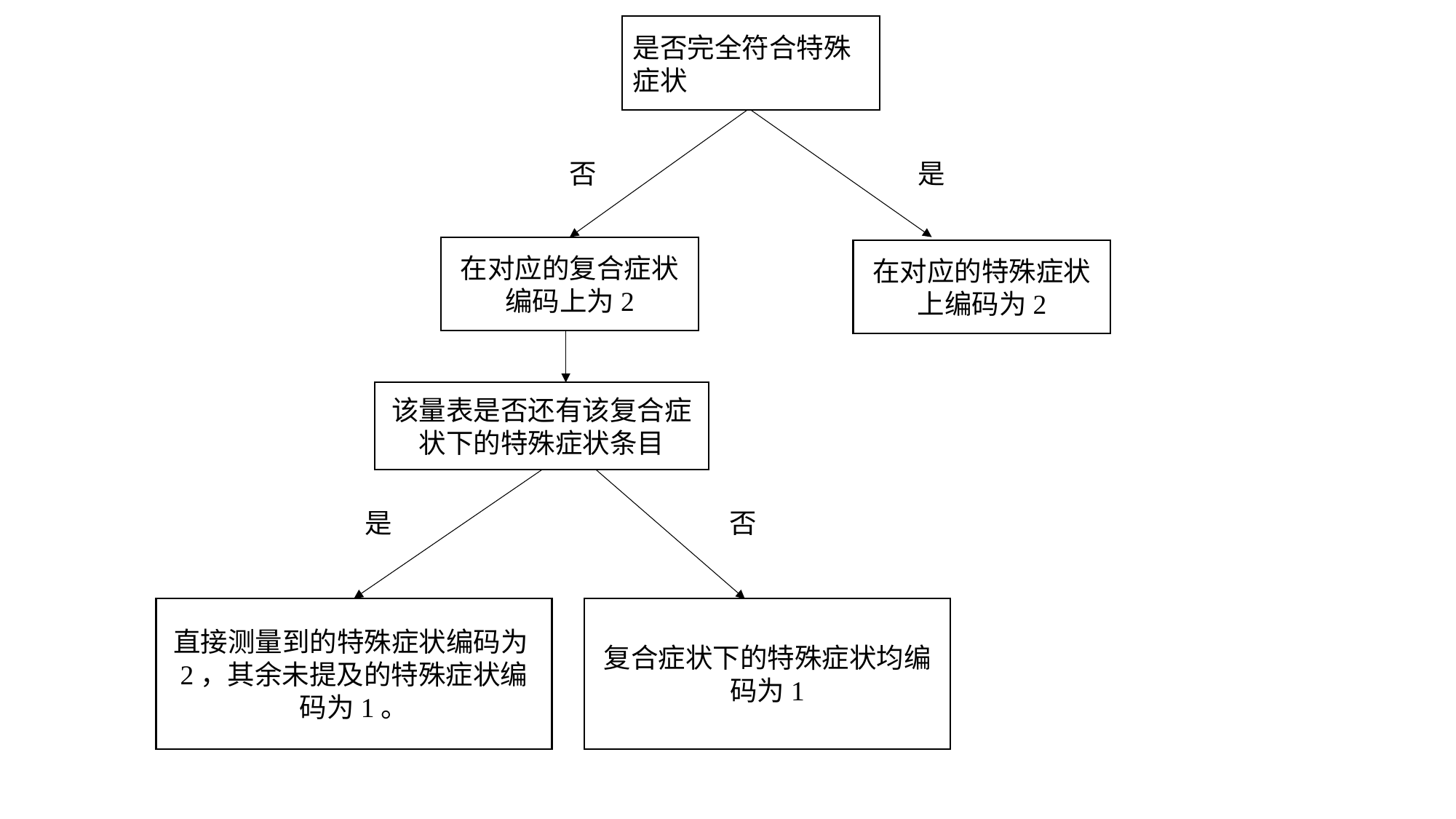

是否完全符合特殊症状
在对应的复合症状编码上为2
在对应的特殊症状上编码为2
直接测量到的特殊症状编码为2，其余未提及的特殊症状编码为1。
复合症状下的特殊症状均编码为1
否
是
该量表是否还有该复合症状下的特殊症状条目
是
否